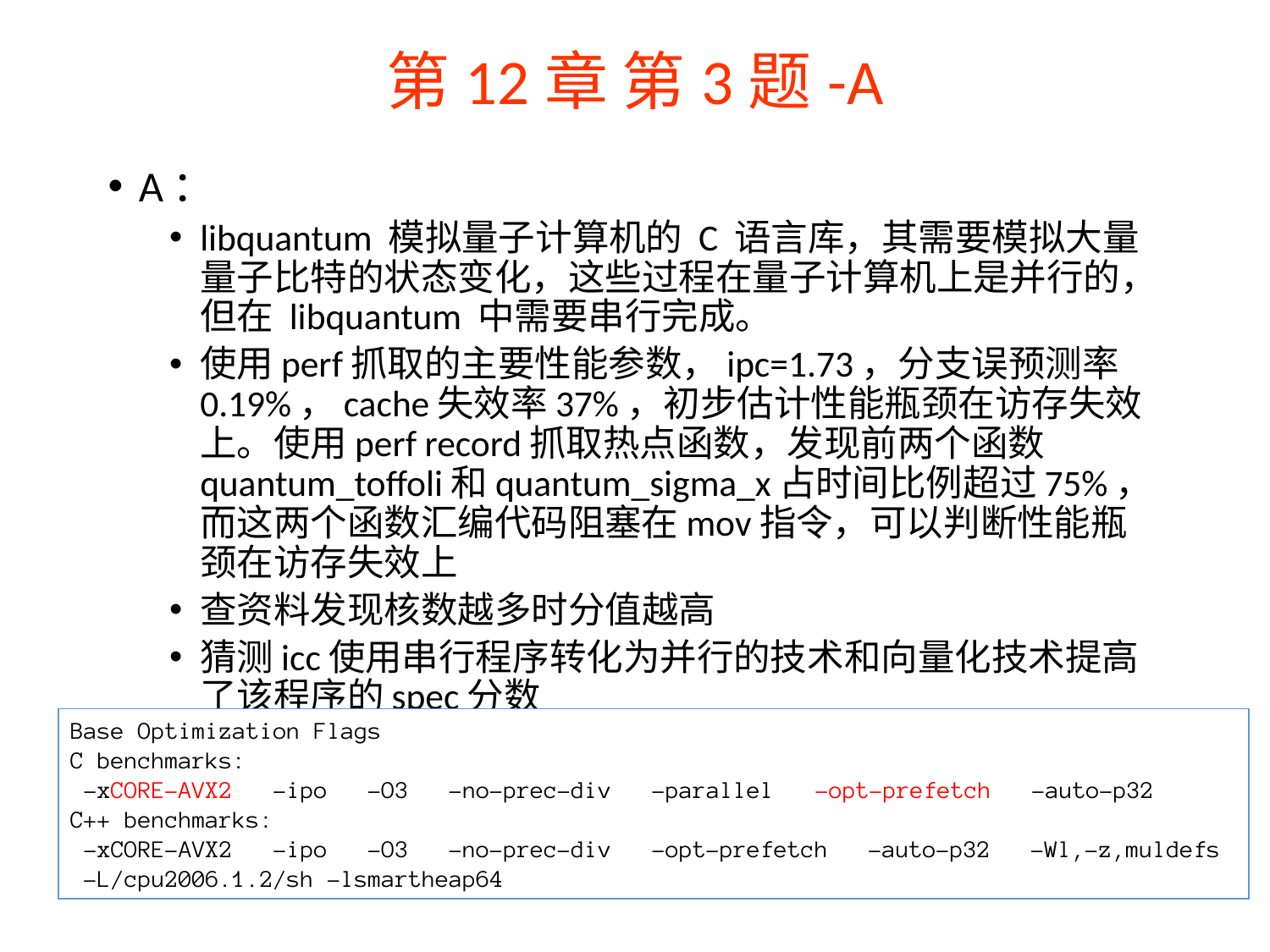

# 第12章 第3题-A
A：
libquantum 模拟量子计算机的 C 语言库，其需要模拟大量量子比特的状态变化，这些过程在量子计算机上是并行的，但在 libquantum 中需要串行完成。
使用perf抓取的主要性能参数，ipc=1.73，分支误预测率0.19%，cache失效率37%，初步估计性能瓶颈在访存失效上。使用perf record抓取热点函数，发现前两个函数quantum_toffoli和quantum_sigma_x占时间比例超过75%，而这两个函数汇编代码阻塞在mov指令，可以判断性能瓶颈在访存失效上
查资料发现核数越多时分值越高
猜测icc使用串行程序转化为并行的技术和向量化技术提高了该程序的spec分数

Base Optimization Flags
C benchmarks:
 -xCORE-AVX2   -ipo   -O3   -no-prec-div   -parallel   -opt-prefetch   -auto-p32
C++ benchmarks:
 -xCORE-AVX2   -ipo   -O3   -no-prec-div   -opt-prefetch   -auto-p32   -Wl,-z,muldefs   -L/cpu2006.1.2/sh -lsmartheap64